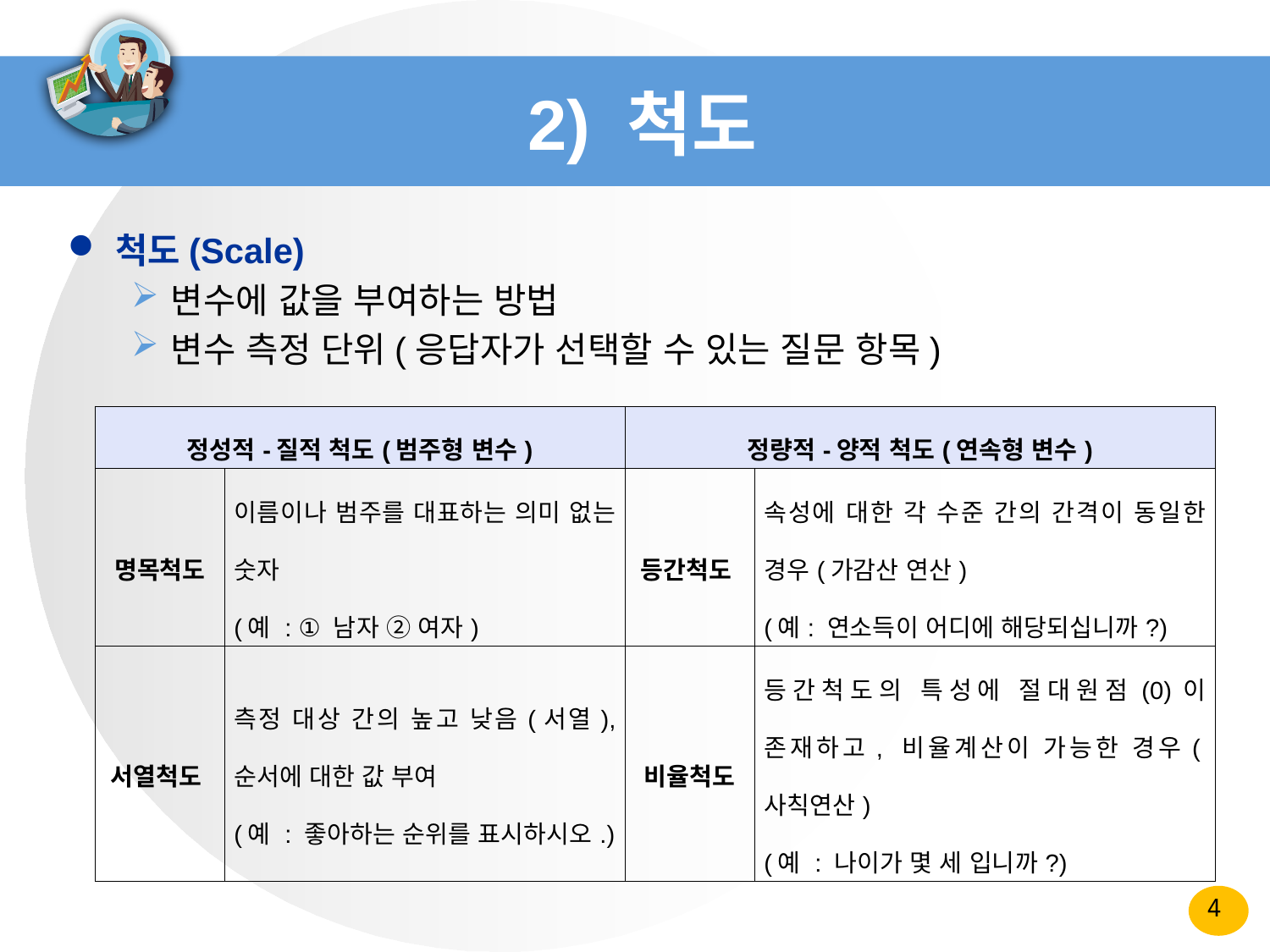

# 2) 척도
척도(Scale)
변수에 값을 부여하는 방법
변수 측정 단위(응답자가 선택할 수 있는 질문 항목)
| 정성적-질적 척도(범주형 변수) |  | 정량적-양적 척도(연속형 변수) |  |
| --- | --- | --- | --- |
| 명목척도 | 이름이나 범주를 대표하는 의미 없는 숫자 (예 : ① 남자 ② 여자) | 등간척도 | 속성에 대한 각 수준 간의 간격이 동일한 경우(가감산 연산) (예: 연소득이 어디에 해당되십니까?) |
| 서열척도 | 측정 대상 간의 높고 낮음(서열), 순서에 대한 값 부여 (예 : 좋아하는 순위를 표시하시오.) | 비율척도 | 등간척도의 특성에 절대원점(0)이 존재하고, 비율계산이 가능한 경우(사칙연산) (예 : 나이가 몇 세 입니까?) |
4